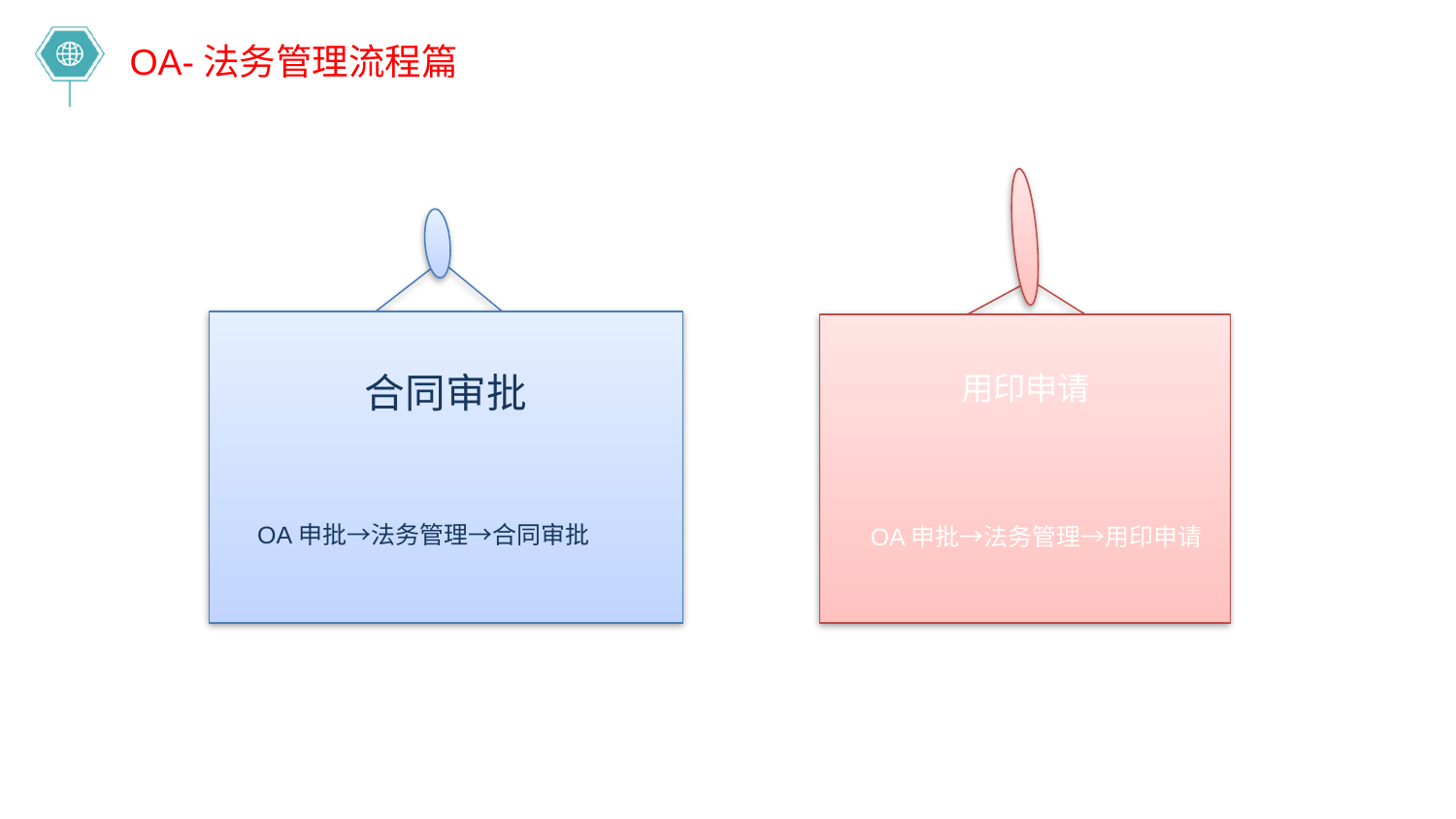

OA-法务管理流程篇

合同审批
用印申请
  OA申批→法务管理→用印申请
OA申批→法务管理→合同审批